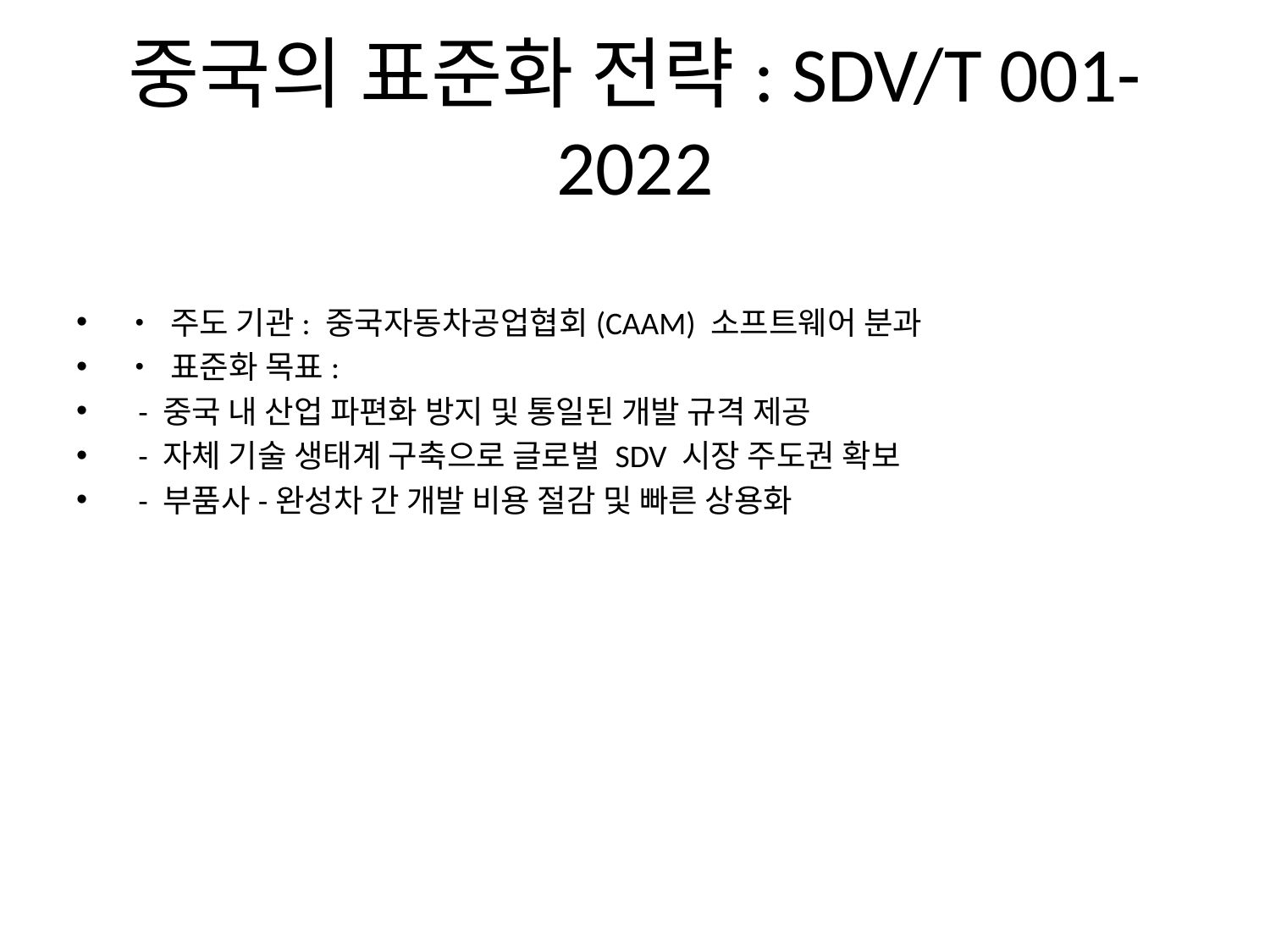

# 중국의 표준화 전략: SDV/T 001-2022

• 주도 기관: 중국자동차공업협회(CAAM) 소프트웨어 분과
• 표준화 목표:
  - 중국 내 산업 파편화 방지 및 통일된 개발 규격 제공
  - 자체 기술 생태계 구축으로 글로벌 SDV 시장 주도권 확보
  - 부품사-완성차 간 개발 비용 절감 및 빠른 상용화